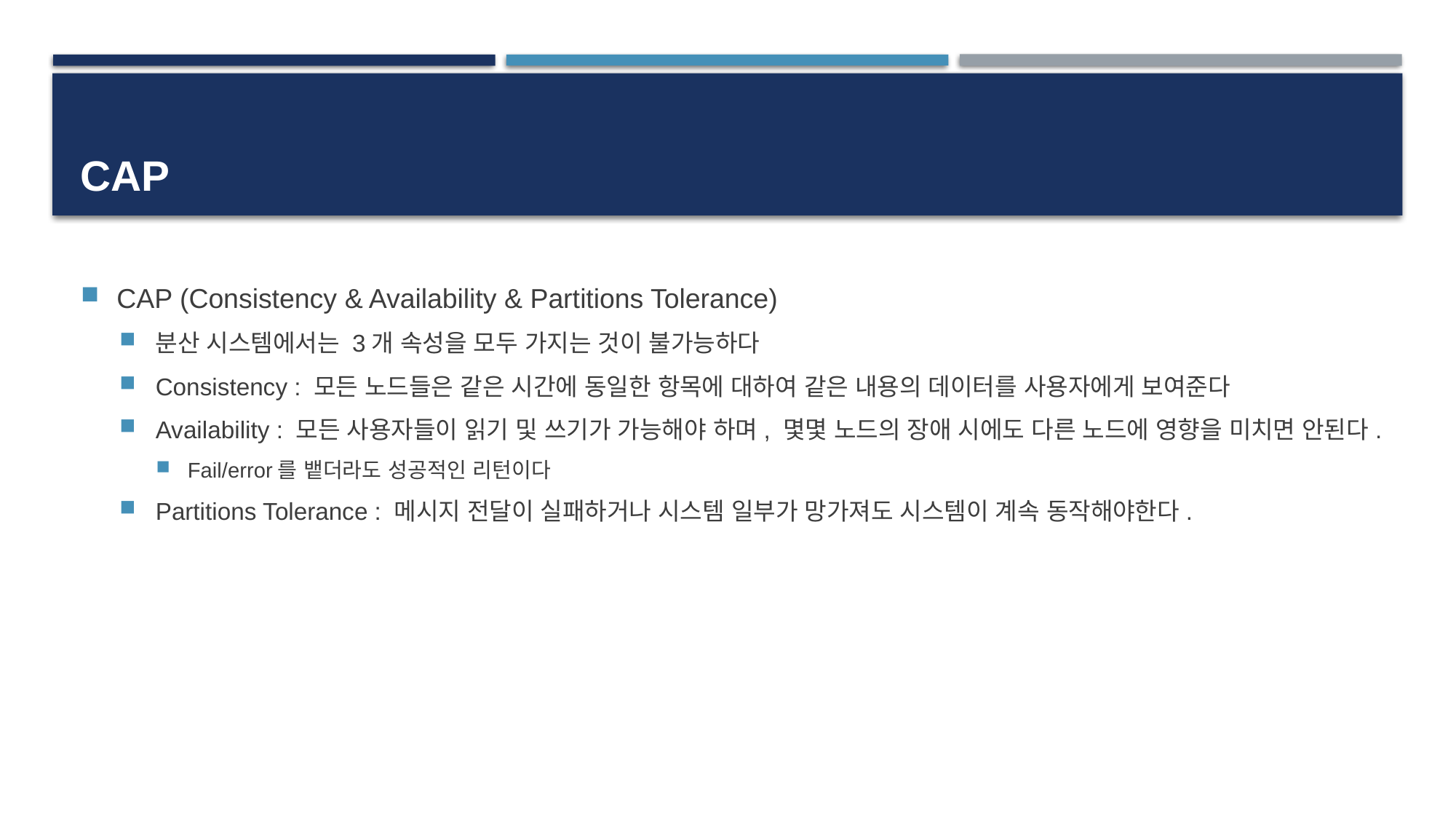

# cap
CAP (Consistency & Availability & Partitions Tolerance)
분산 시스템에서는 3개 속성을 모두 가지는 것이 불가능하다
Consistency : 모든 노드들은 같은 시간에 동일한 항목에 대하여 같은 내용의 데이터를 사용자에게 보여준다
Availability : 모든 사용자들이 읽기 및 쓰기가 가능해야 하며, 몇몇 노드의 장애 시에도 다른 노드에 영향을 미치면 안된다.
Fail/error를 뱉더라도 성공적인 리턴이다
Partitions Tolerance : 메시지 전달이 실패하거나 시스템 일부가 망가져도 시스템이 계속 동작해야한다.